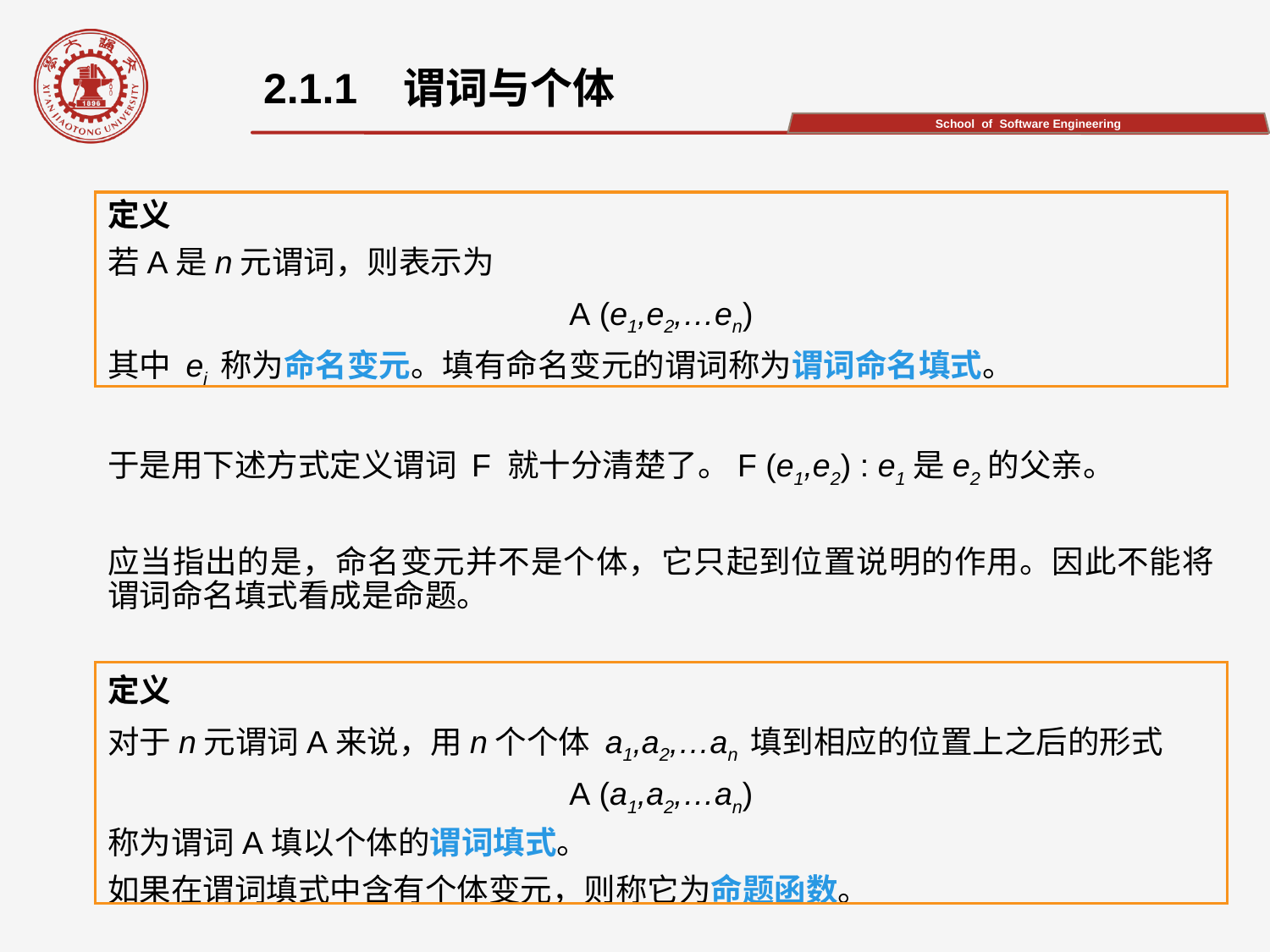

2.1.1   谓词与个体

定义
若A是n元谓词，则表示为
 A (e1,e2,…en)
其中 ei 称为命名变元。填有命名变元的谓词称为谓词命名填式。

于是用下述方式定义谓词 F 就十分清楚了。F (e1,e2) : e1是e2的父亲。

应当指出的是，命名变元并不是个体，它只起到位置说明的作用。因此不能将谓词命名填式看成是命题。

定义
对于n元谓词A来说，用n个个体 a1,a2,…an 填到相应的位置上之后的形式
A (a1,a2,…an)
称为谓词A填以个体的谓词填式。
如果在谓词填式中含有个体变元，则称它为命题函数。